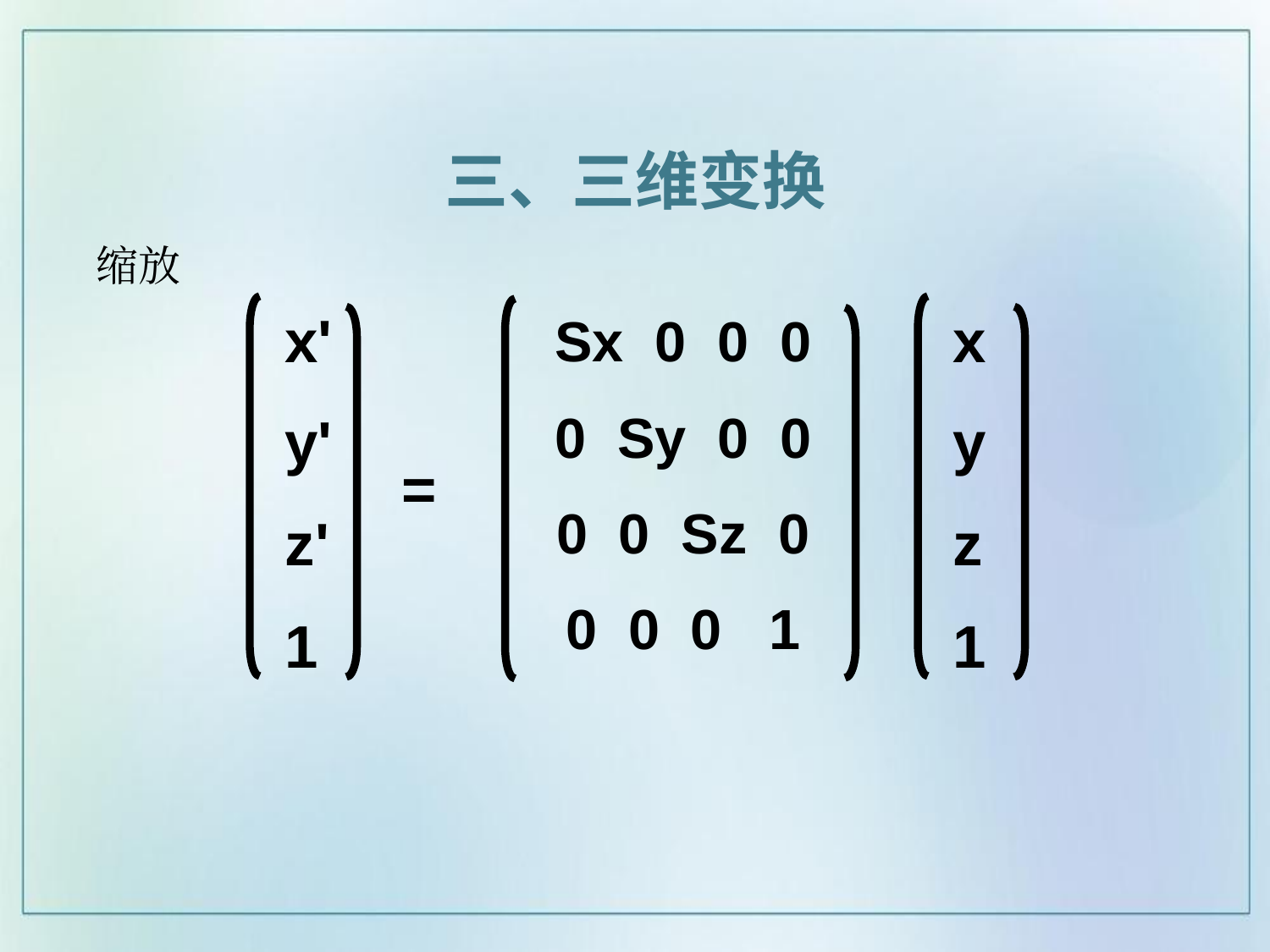

三、三维变换
# 缩放

x'
y'
z'
1

x
y
z
1

Sx  0  0  0
0  Sy  0  0
0  0  Sz  0
0  0  0   1

=